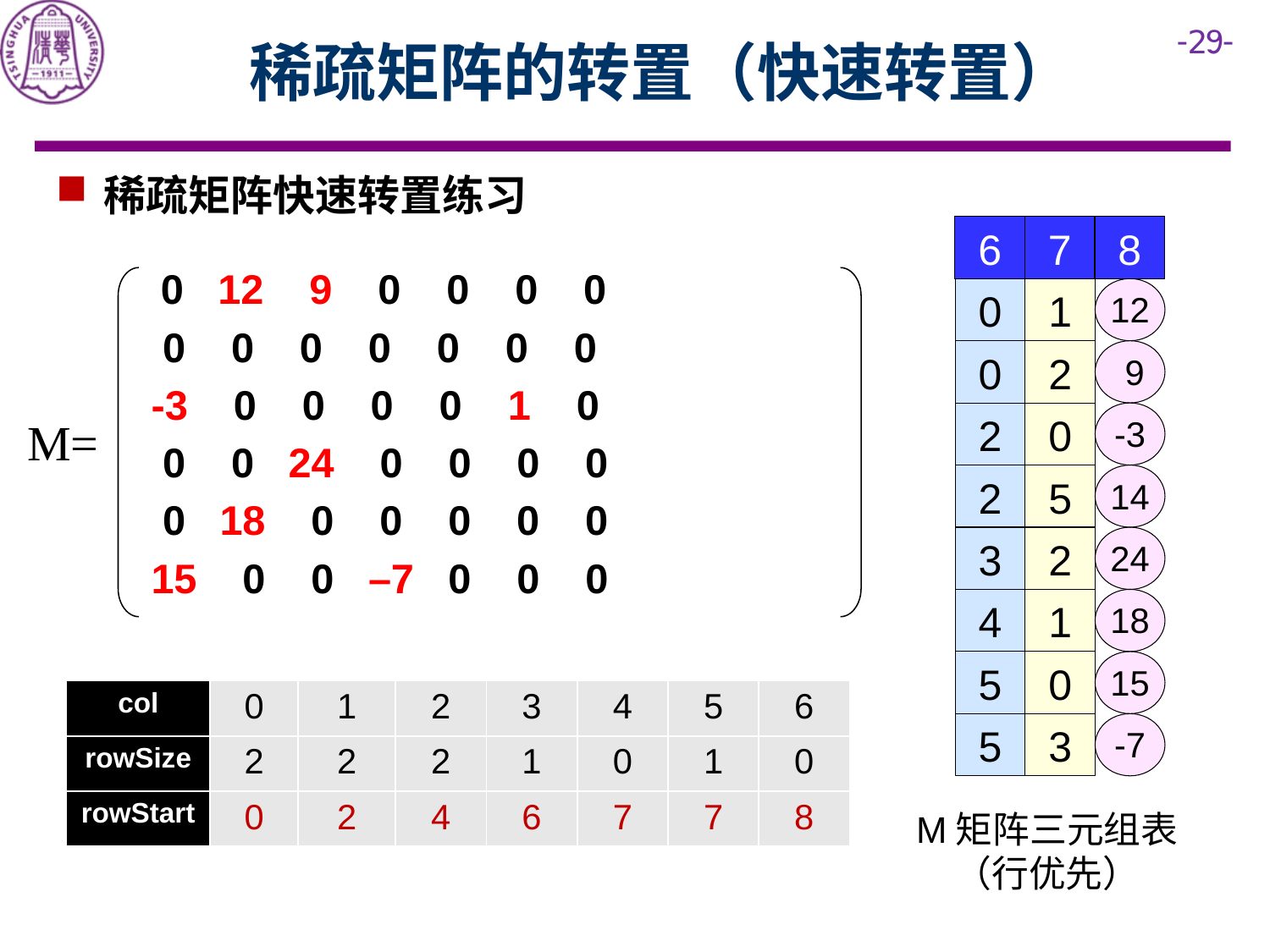

稀疏矩阵的转置（快速转置）
稀疏矩阵快速转置练习
6
7
8
0
1
12
0
2
 9
2
0
-3
2
5
14
3
2
24
4
1
18
5
0
15
5
3
-7
 0   12    9    0    0    0    0
 0    0    0    0    0    0    0
-3    0    0    0    0    1    0
 0    0   24    0    0    0    0
 0   18    0    0    0    0    0
15    0    0   –7   0    0    0

M=
| col | 0 | 1 | 2 | 3 | 4 | 5 | 6 |
| --- | --- | --- | --- | --- | --- | --- | --- |
| rowSize | 2 | 2 | 2 | 1 | 0 | 1 | 0 |
| rowStart | 0 | 2 | 4 | 6 | 7 | 7 | 8 |
M矩阵三元组表
（行优先）